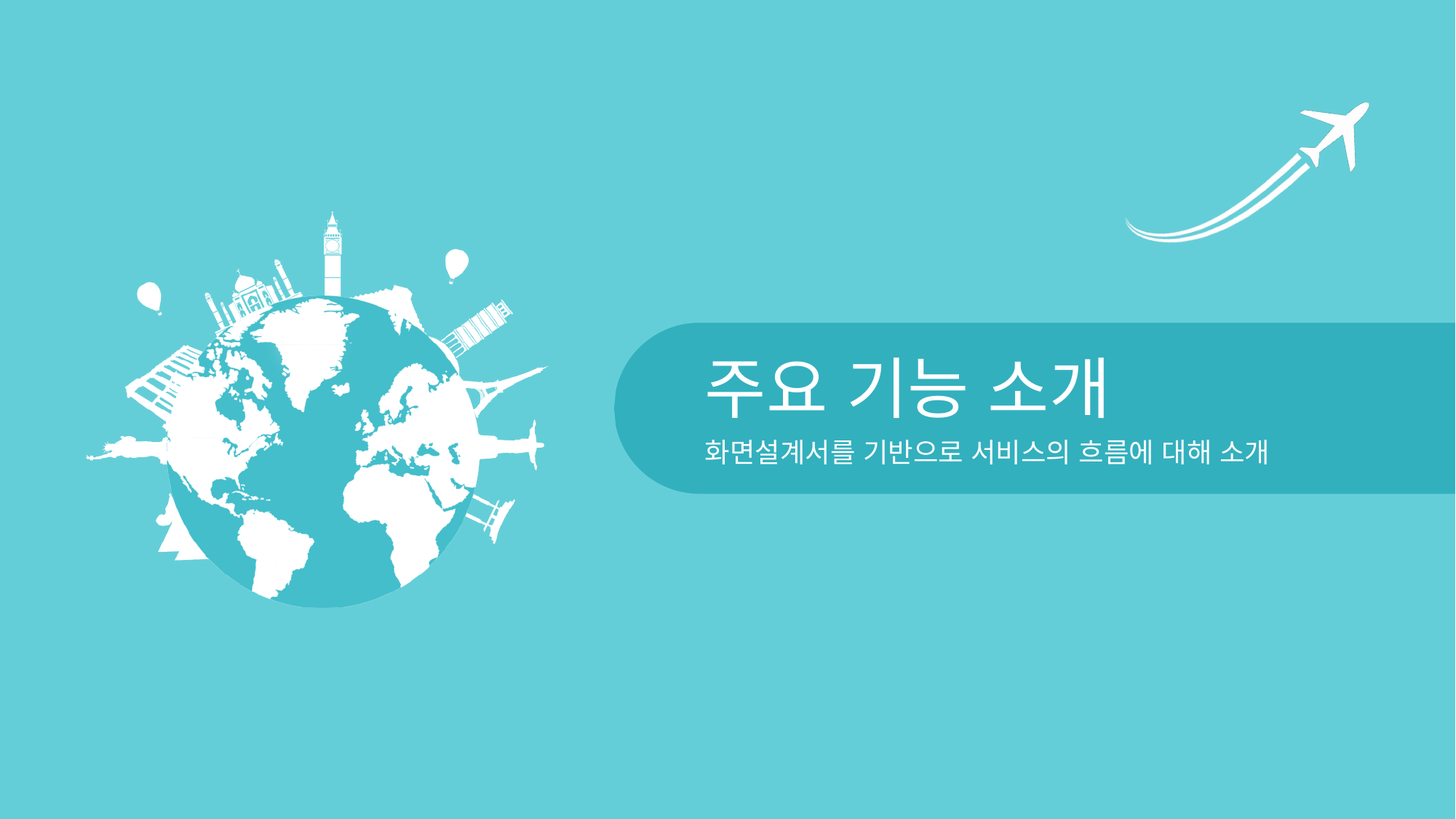

주요 기능 소개
화면설계서를 기반으로 서비스의 흐름에 대해 소개